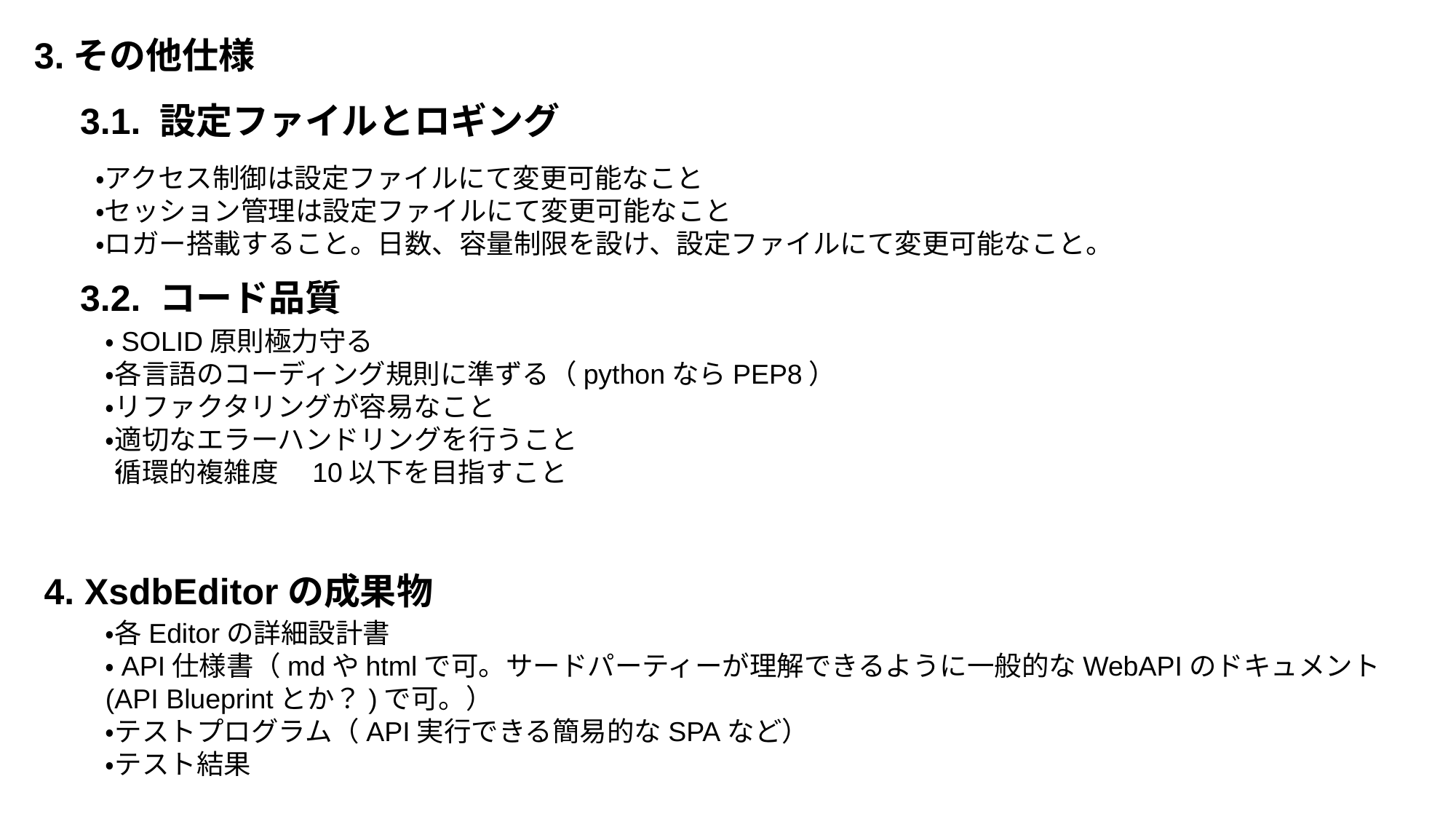

3.その他仕様
3.1. 設定ファイルとロギング
・アクセス制御は設定ファイルにて変更可能なこと
・セッション管理は設定ファイルにて変更可能なこと
・ロガー搭載すること。日数、容量制限を設け、設定ファイルにて変更可能なこと。
3.2. コード品質
・SOLID原則極力守る
・各言語のコーディング規則に準ずる（pythonならPEP8）
・リファクタリングが容易なこと
・適切なエラーハンドリングを行うこと
・循環的複雑度　10以下を目指すこと
4. XsdbEditorの成果物
・各Editorの詳細設計書
・API仕様書（mdやhtmlで可。サードパーティーが理解できるように一般的なWebAPIのドキュメント(API Blueprintとか？)で可。）
・テストプログラム（API実行できる簡易的なSPAなど）
・テスト結果